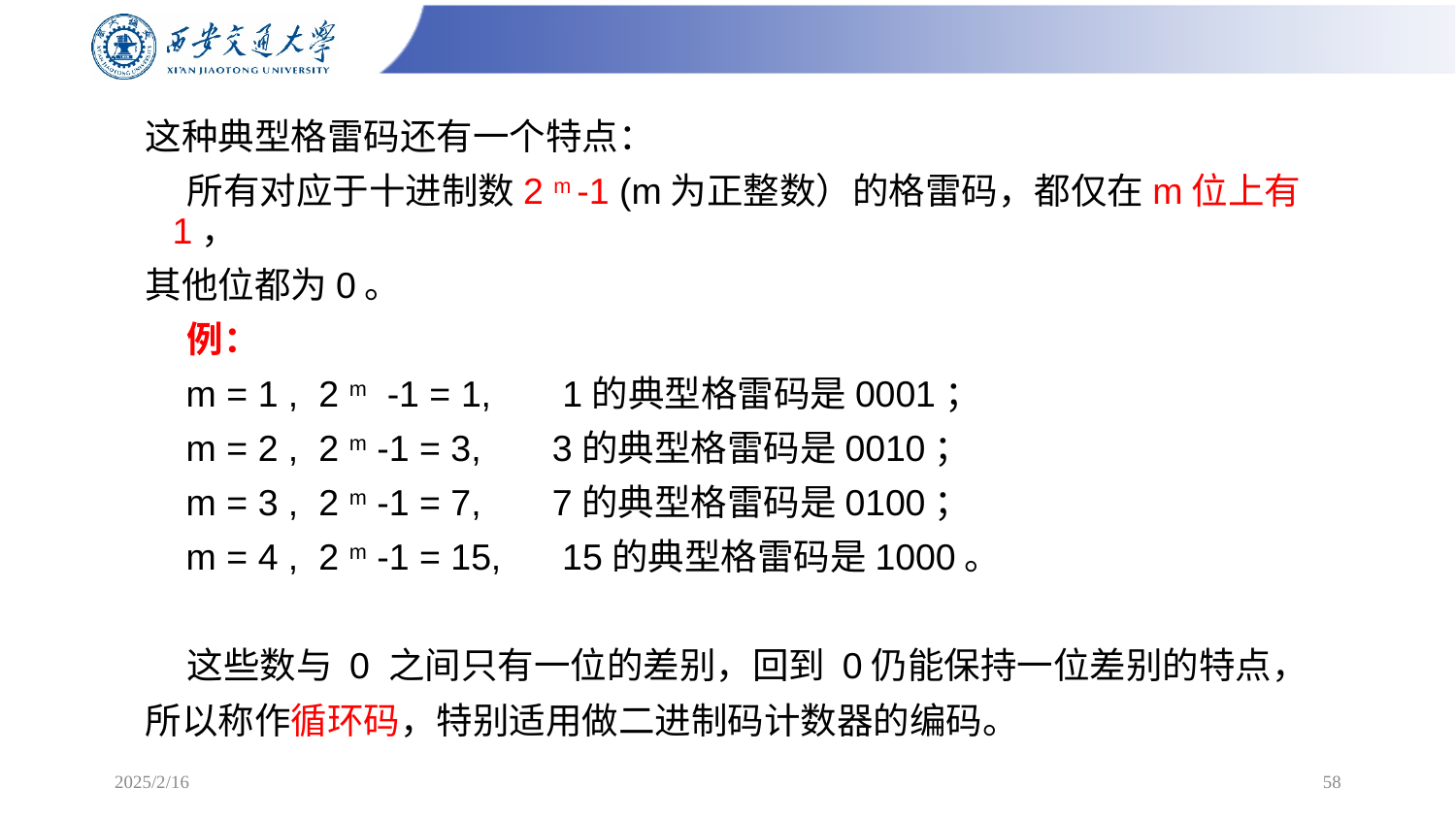

这种典型格雷码还有一个特点：
    所有对应于十进制数2 m -1 (m为正整数）的格雷码，都仅在m位上有 1，
其他位都为0。
    例：
    m = 1 ,  2 m  -1 = 1,       1的典型格雷码是0001；
    m = 2 ,  2 m -1 = 3,       3的典型格雷码是0010；
    m = 3 ,  2 m -1 = 7,       7的典型格雷码是0100；
    m = 4 ,  2 m -1 = 15,      15的典型格雷码是1000。

    这些数与 0 之间只有一位的差别，回到 0仍能保持一位差别的特点，
所以称作循环码，特别适用做二进制码计数器的编码。

2025/2/16
58